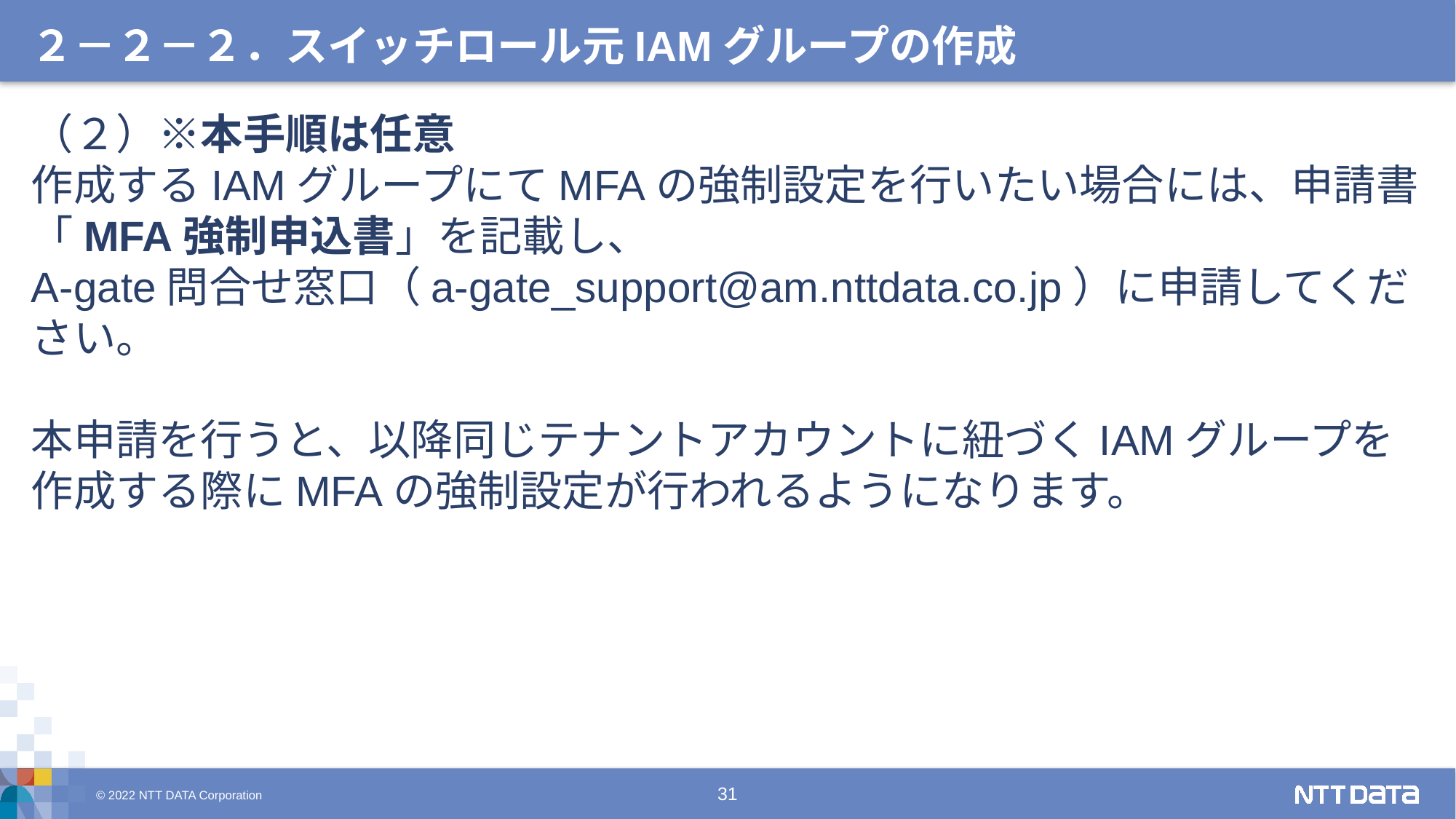

２－２－２．スイッチロール元IAMグループの作成
（２）※本手順は任意
作成するIAMグループにてMFAの強制設定を行いたい場合には、申請書「MFA強制申込書」を記載し、
A-gate問合せ窓口（a-gate_support@am.nttdata.co.jp）に申請してください。

本申請を行うと、以降同じテナントアカウントに紐づくIAMグループを作成する際にMFAの強制設定が行われるようになります。